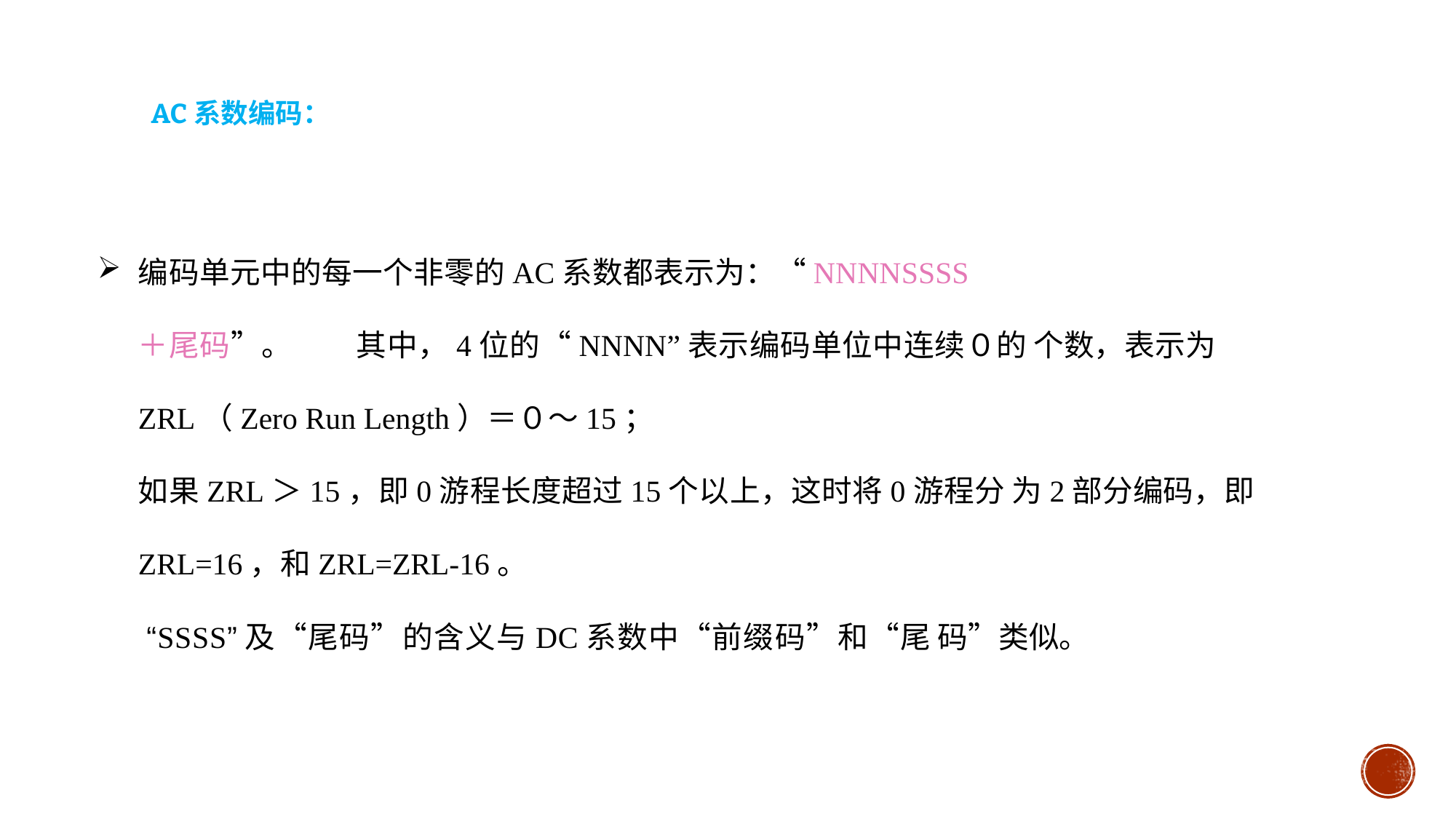

AC系数编码：
编码单元中的每一个非零的AC系数都表示为：“NNNNSSSS
＋尾码”。	其中，4位的“NNNN”表示编码单位中连续０的 个数，表示为ZRL（Zero Run Length）＝０～15；
如果ZRL＞15，即0游程长度超过15个以上，这时将0游程分 为2部分编码，即ZRL=16，和ZRL=ZRL-16。
“SSSS”及“尾码”的含义与DC系数中“前缀码”和“尾 码”类似。